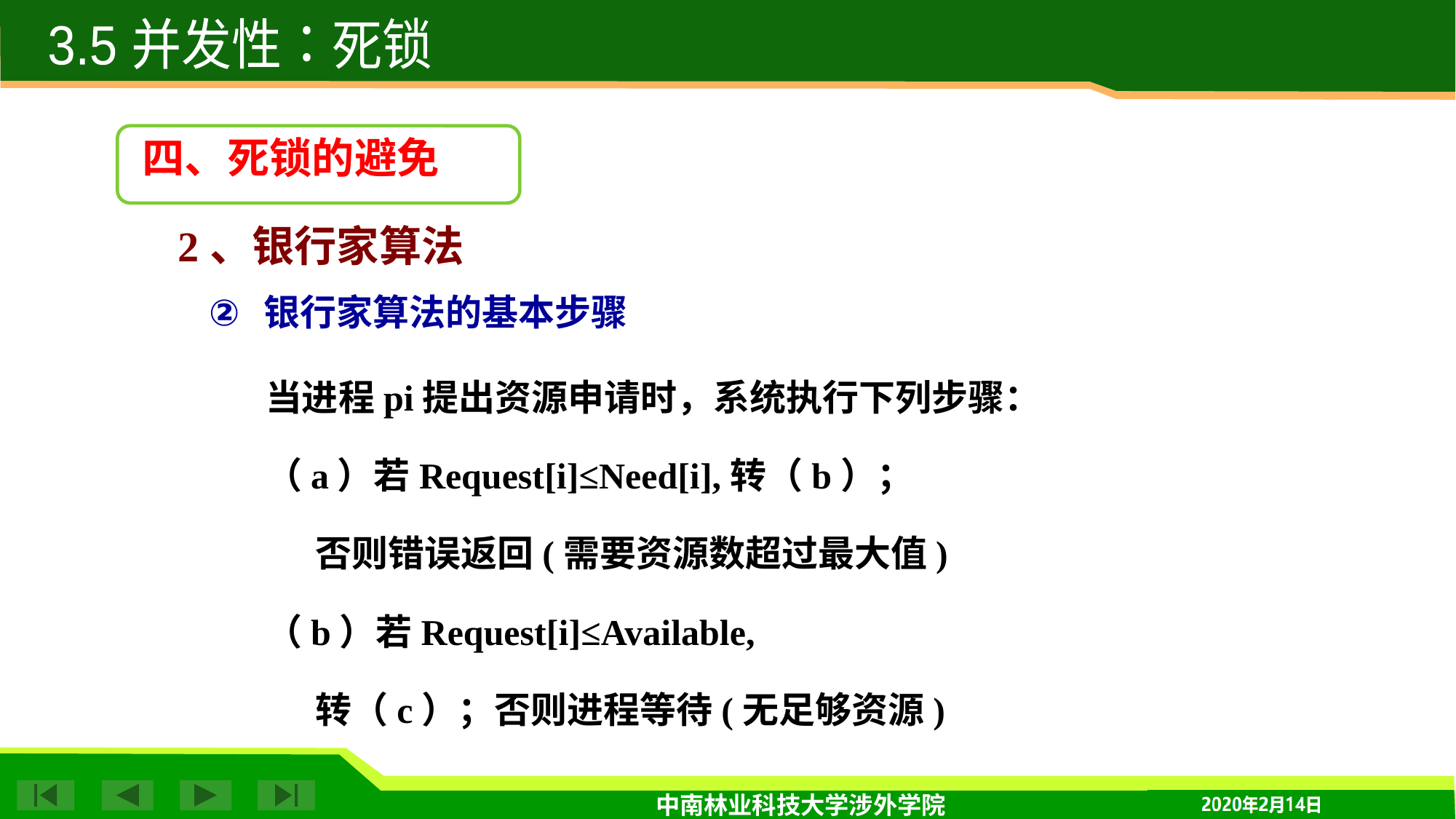

3.5 并发性：死锁

四、死锁的避免
2、银行家算法
银行家算法的基本步骤
当进程pi提出资源申请时，系统执行下列步骤：
（a）若Request[i]≤Need[i],转（b）；
     否则错误返回(需要资源数超过最大值)
（b）若Request[i]≤Available,
     转（c）；否则进程等待(无足够资源)